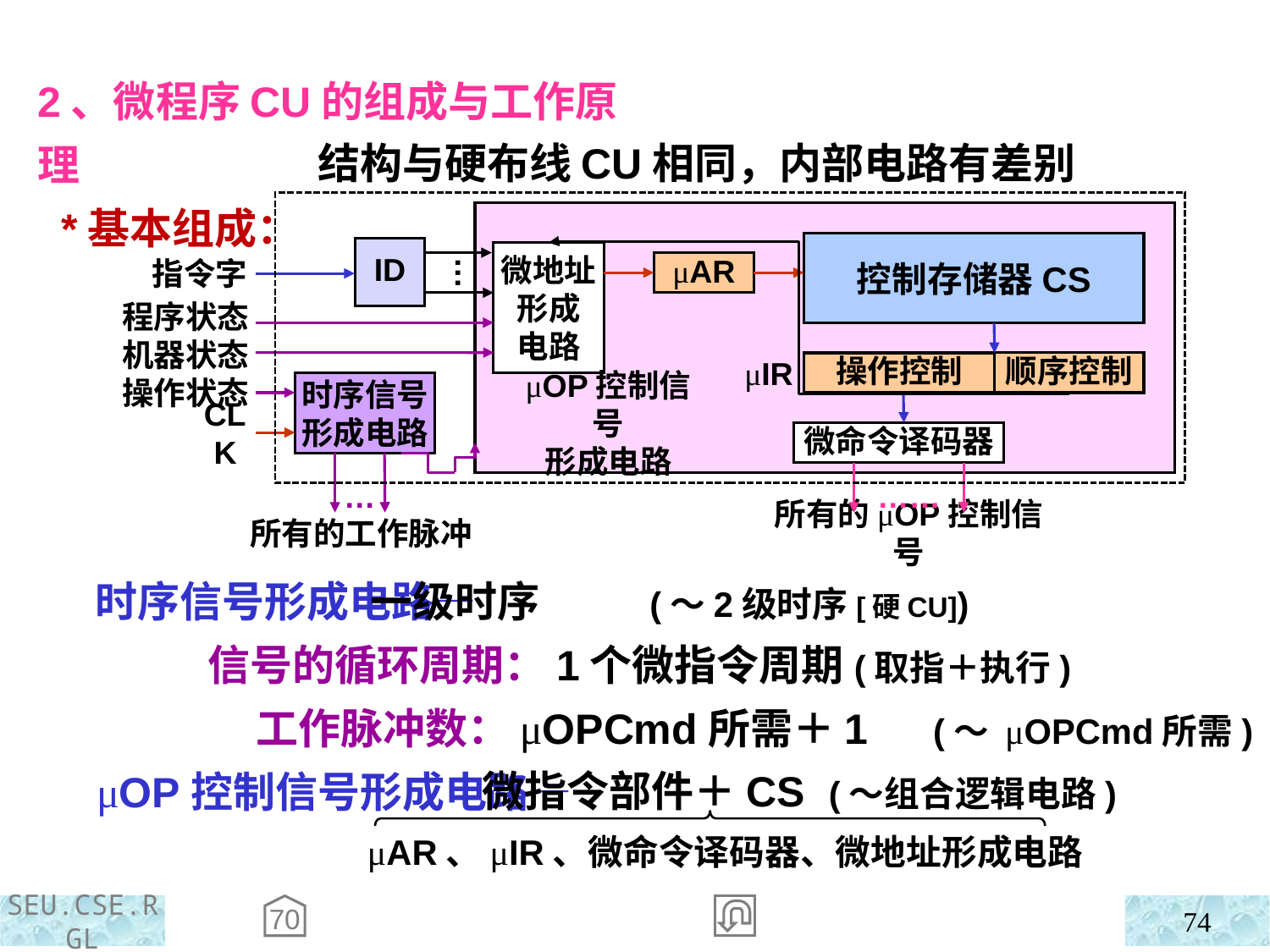

2、微程序CU的组成与工作原理
  *基本组成：
结构与硬布线CU相同，内部电路有差别

控制存储器CS
ID
微地址形成
电路
指令字
μAR
…
程序状态
机器状态
顺序控制
μIR
操作控制
操作状态
时序信号形成电路
μOP控制信号
形成电路
CLK
微命令译码器
…
……
所有的工作脉冲
所有的μOP控制信号
     时序信号形成电路—

     μOP控制信号形成电路—
                一级时序           (～2级时序[硬CU])
信号的循环周期：1个微指令周期(取指＋执行)
    工作脉冲数：μOPCmd所需＋1      (～ μOPCmd所需)

           微指令部件＋CS  (～组合逻辑电路)
μAR、μIR、微命令译码器、微地址形成电路

70
74